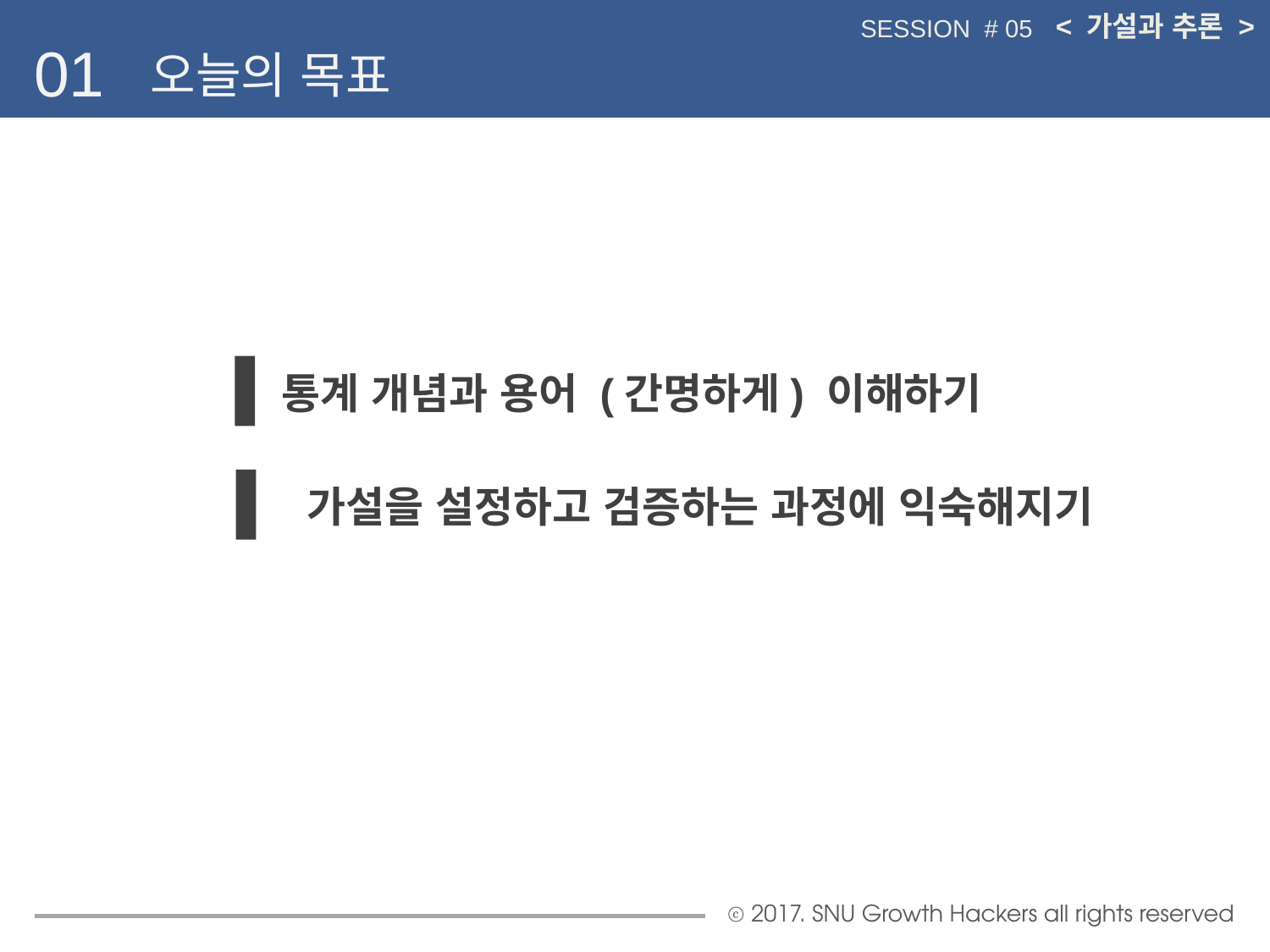

< 가설과 추론 >
SESSION  # 05
01
오늘의 목표

통계 개념과 용어 (간명하게) 이해하기

가설을 설정하고 검증하는 과정에 익숙해지기
ⓒ 2017. SNU Growth Hackers all rights reserved